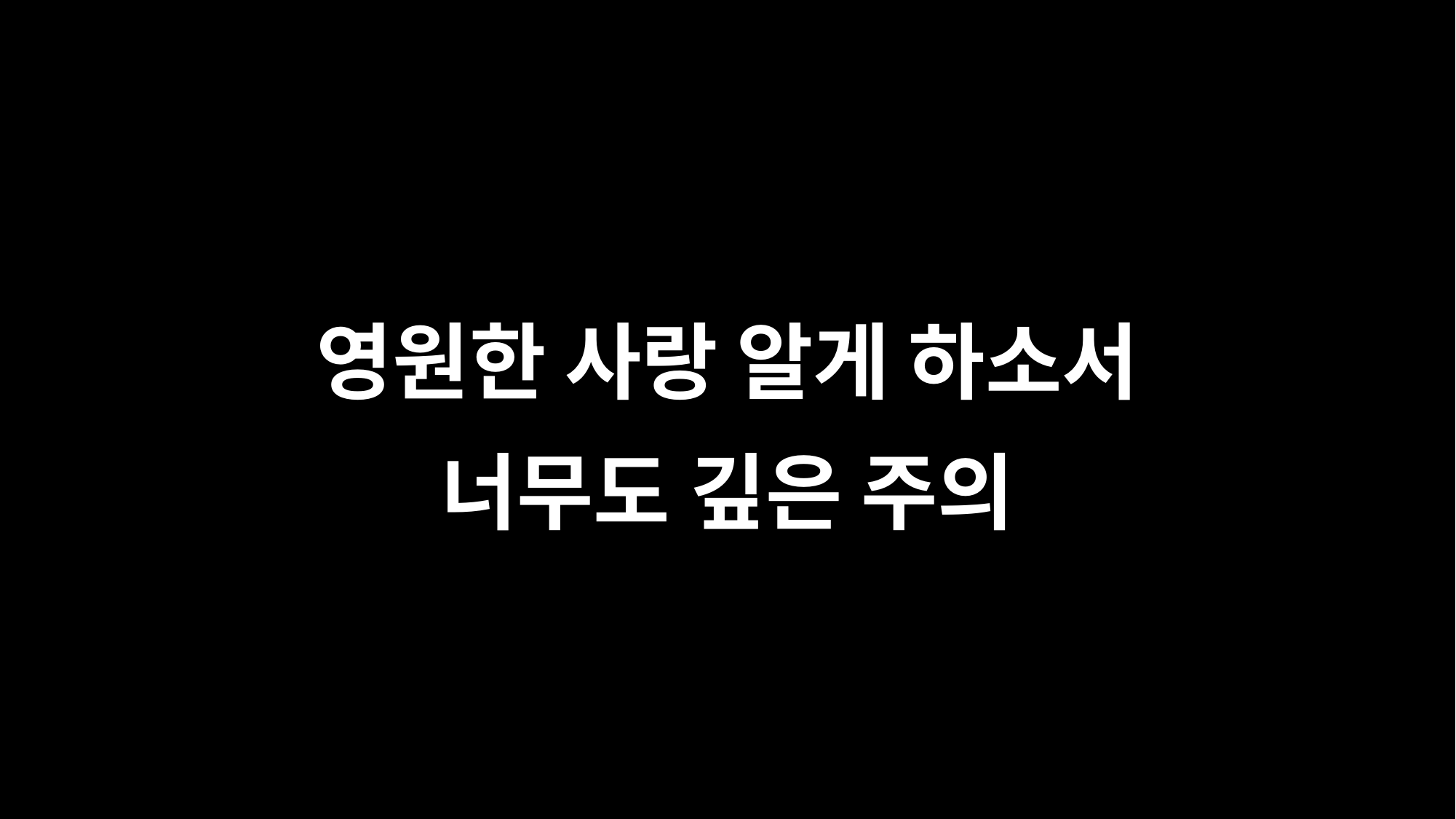

영원한 사랑 알게 하소서
너무도 깊은 주의